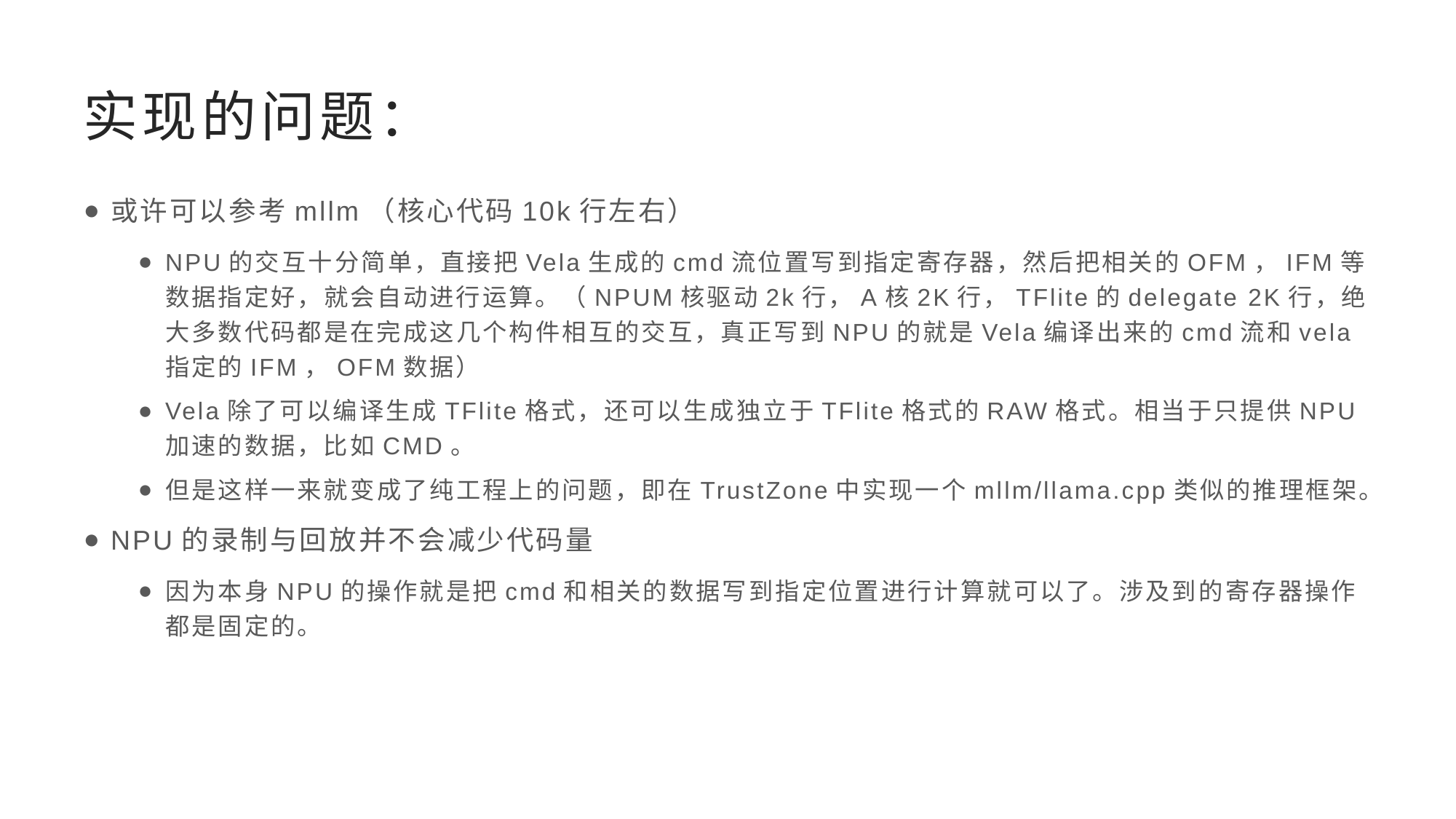

# 实现的问题：
或许可以参考mllm（核心代码10k行左右）
NPU的交互十分简单，直接把Vela生成的cmd流位置写到指定寄存器，然后把相关的OFM，IFM等数据指定好，就会自动进行运算。（NPUM核驱动2k行，A核2K行，TFlite的delegate 2K行，绝大多数代码都是在完成这几个构件相互的交互，真正写到NPU的就是Vela编译出来的cmd流和vela指定的IFM，OFM数据）
Vela除了可以编译生成TFlite格式，还可以生成独立于TFlite格式的RAW格式。相当于只提供NPU加速的数据，比如CMD。
但是这样一来就变成了纯工程上的问题，即在TrustZone中实现一个mllm/llama.cpp类似的推理框架。
NPU的录制与回放并不会减少代码量
因为本身NPU的操作就是把cmd和相关的数据写到指定位置进行计算就可以了。涉及到的寄存器操作都是固定的。